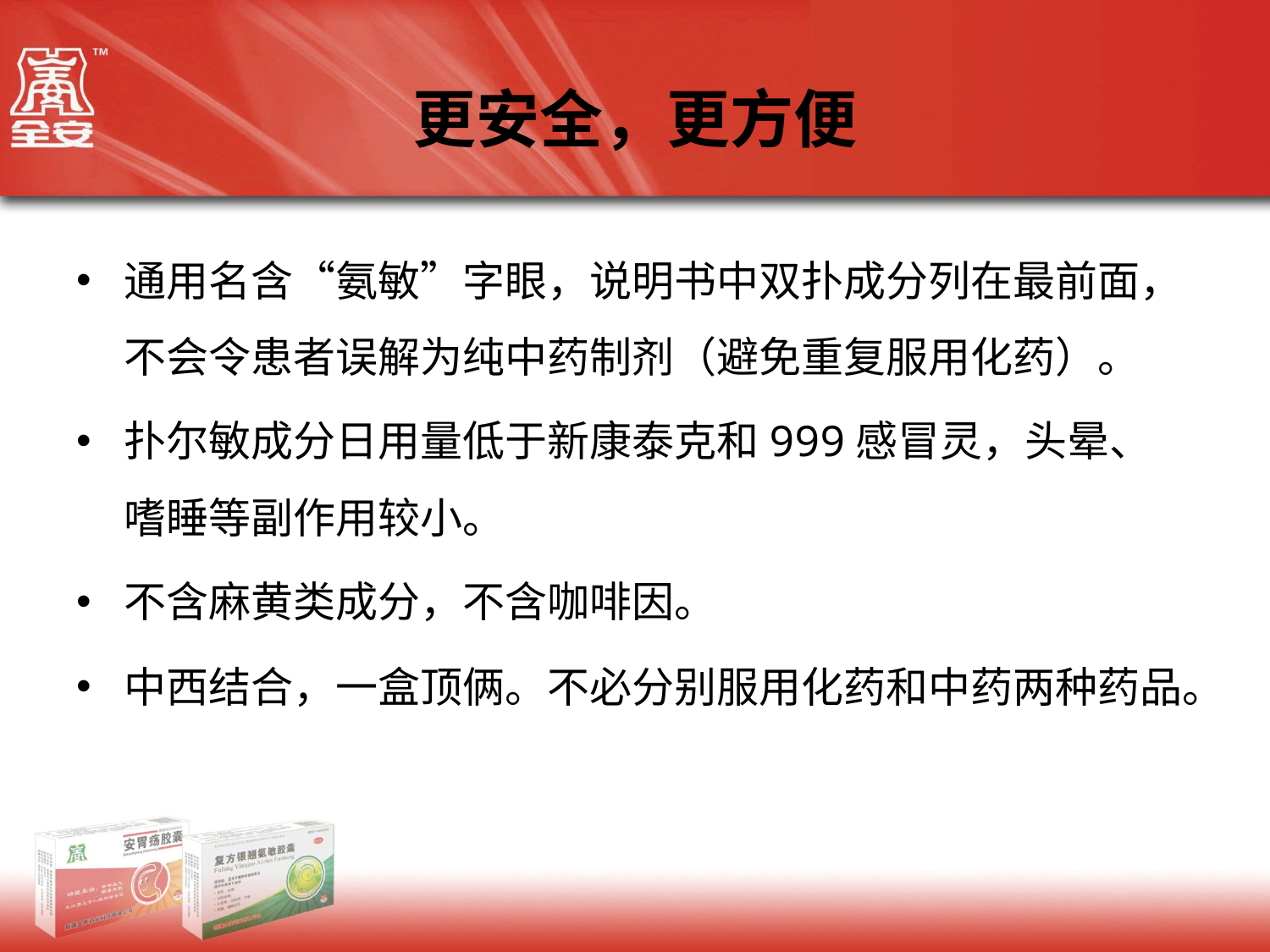

# 更安全，更方便
通用名含“氨敏”字眼，说明书中双扑成分列在最前面，不会令患者误解为纯中药制剂（避免重复服用化药）。
扑尔敏成分日用量低于新康泰克和999感冒灵，头晕、嗜睡等副作用较小。
不含麻黄类成分，不含咖啡因。
中西结合，一盒顶俩。不必分别服用化药和中药两种药品。